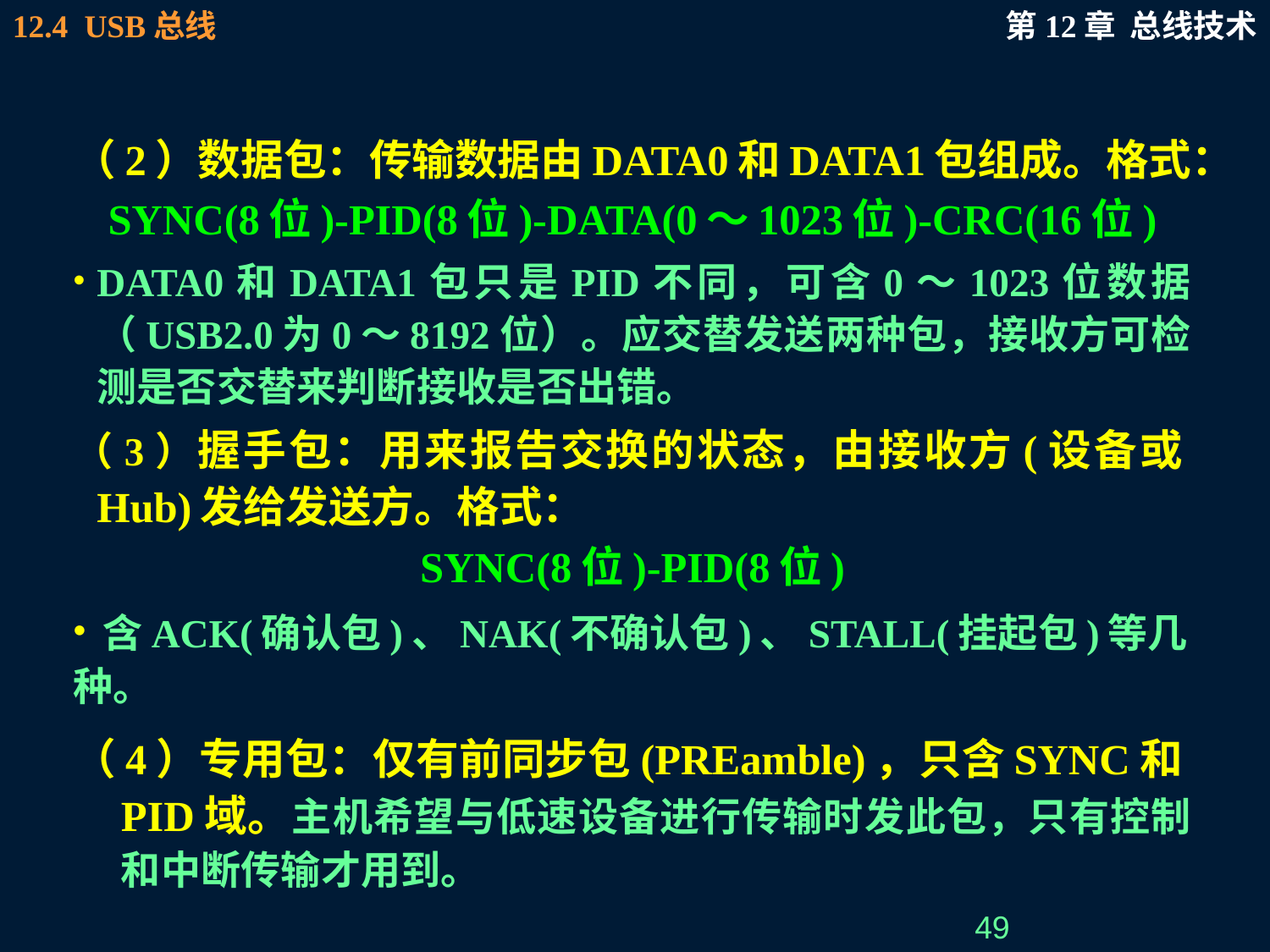

（2）数据包：传输数据由DATA0和DATA1包组成。格式：
SYNC(8位)-PID(8位)-DATA(0～1023位)-CRC(16位)
DATA0和DATA1包只是PID不同，可含0～1023位数据（USB2.0为0～8192位）。应交替发送两种包，接收方可检测是否交替来判断接收是否出错。
（3）握手包：用来报告交换的状态，由接收方(设备或Hub)发给发送方。格式：
SYNC(8位)-PID(8位)
 含ACK(确认包)、NAK(不确认包)、STALL(挂起包)等几种。
（4）专用包：仅有前同步包(PREamble)，只含SYNC和PID域。主机希望与低速设备进行传输时发此包，只有控制和中断传输才用到。